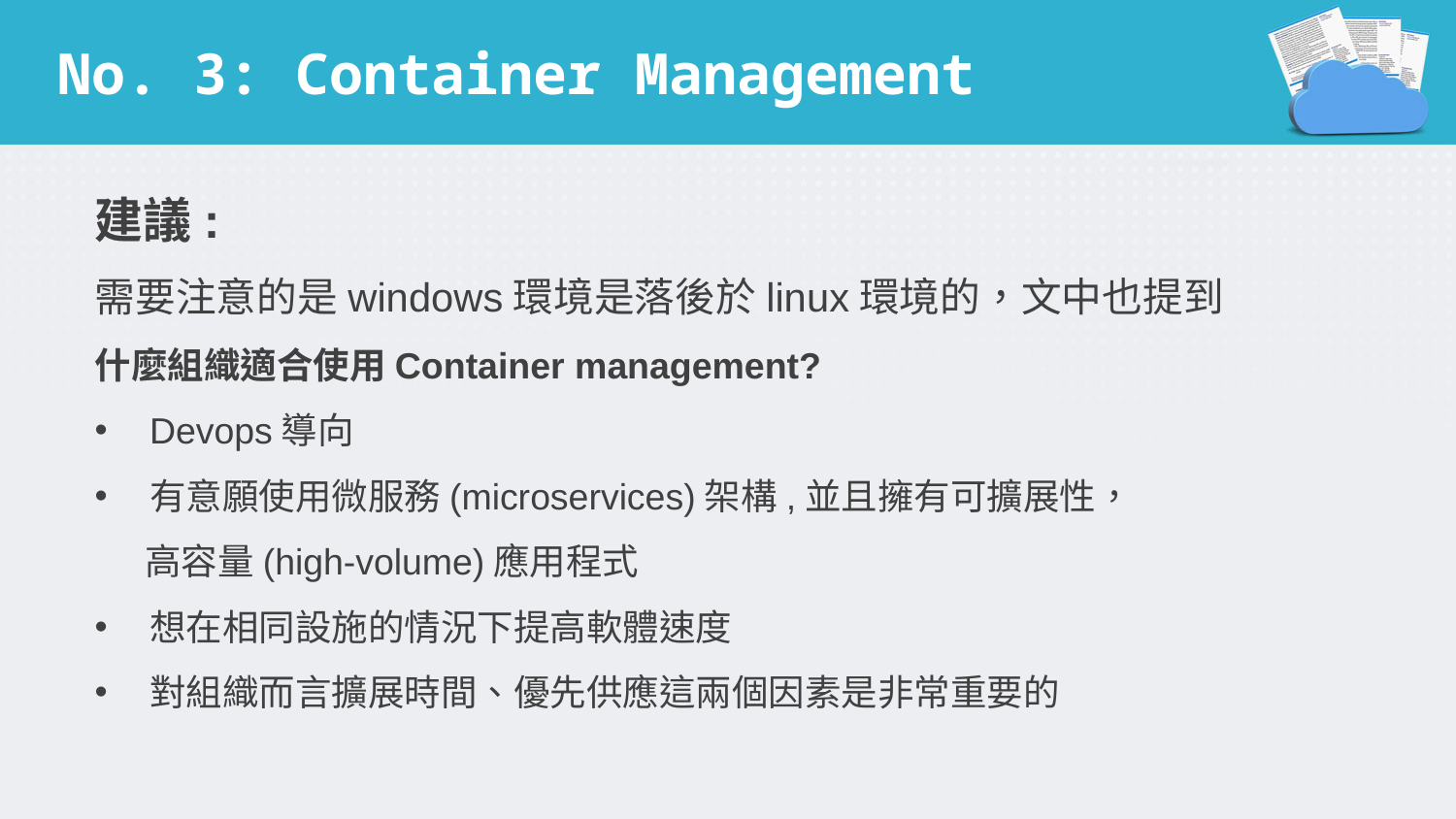

# No. 3: Container Management
建議:
需要注意的是windows環境是落後於linux環境的，文中也提到
什麼組織適合使用Container management?
Devops導向
有意願使用微服務(microservices)架構,並且擁有可擴展性，
     高容量(high-volume)應用程式
想在相同設施的情況下提高軟體速度
對組織而言擴展時間、優先供應這兩個因素是非常重要的
敏捷性和生產率的提高。他們通過分析IT和業務數據，從而獲得收益

■

關於用戶交互，業務活動和支持IT系統行為的見解。

服務改善和成本降低。他們通過大大節省時間和精力來做到這一點

■

確定正常運行時間和性能問題的原因。行為預測通知

預測可以支持資源優化工作。

風險緩解。他們通過分析監視，配置和服務台數據來做到這一點。他們

■

從操作和安全角度識別異常。

競爭差異/破壞。他們通過對市場的快速響應來做到這一點

和基於機器的班次分析得出的最終用戶需求。